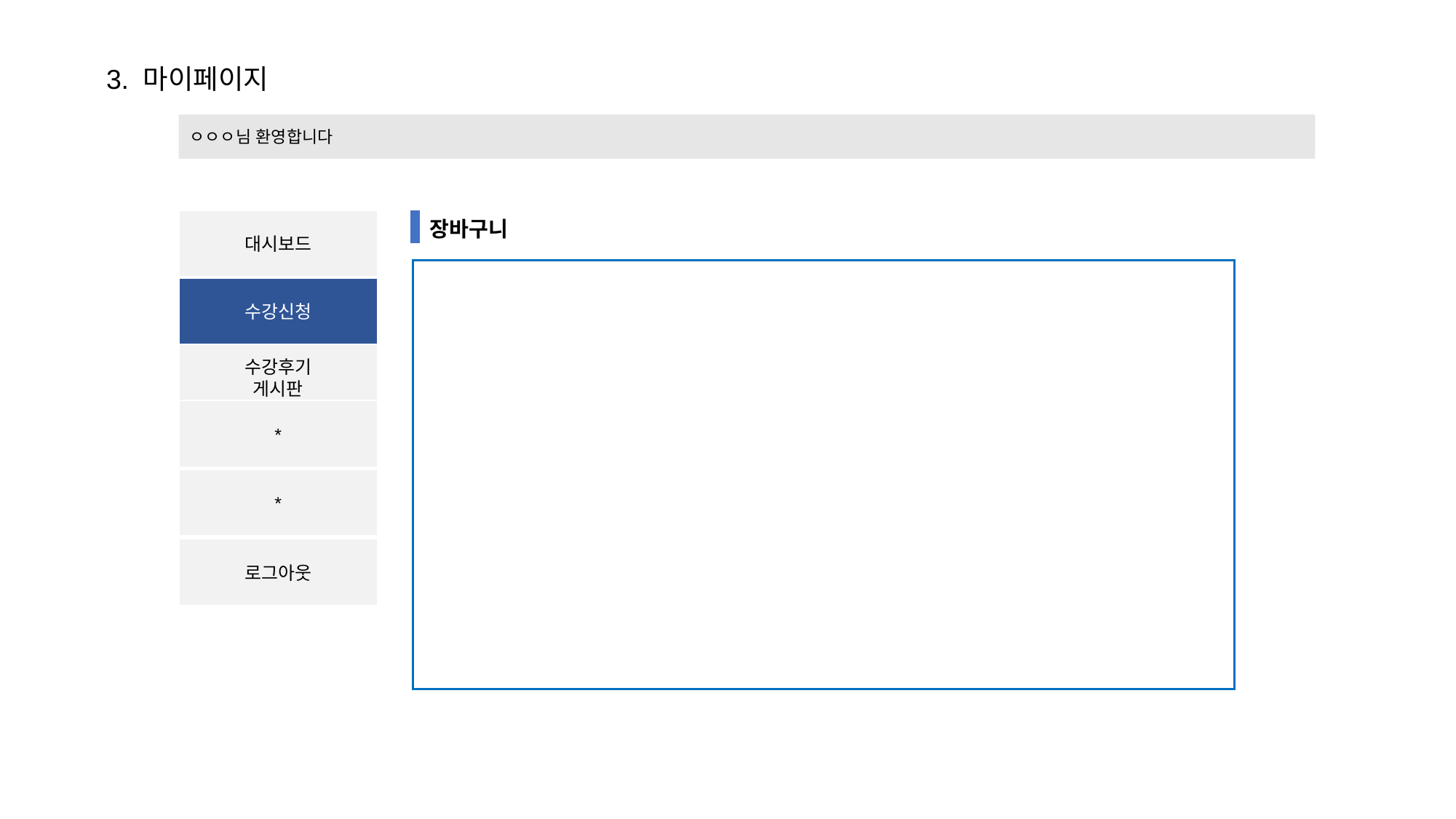

3. 마이페이지
ㅇㅇㅇ님 환영합니다
대시보드
장바구니

수강신청
수강후기
게시판
*
*
로그아웃